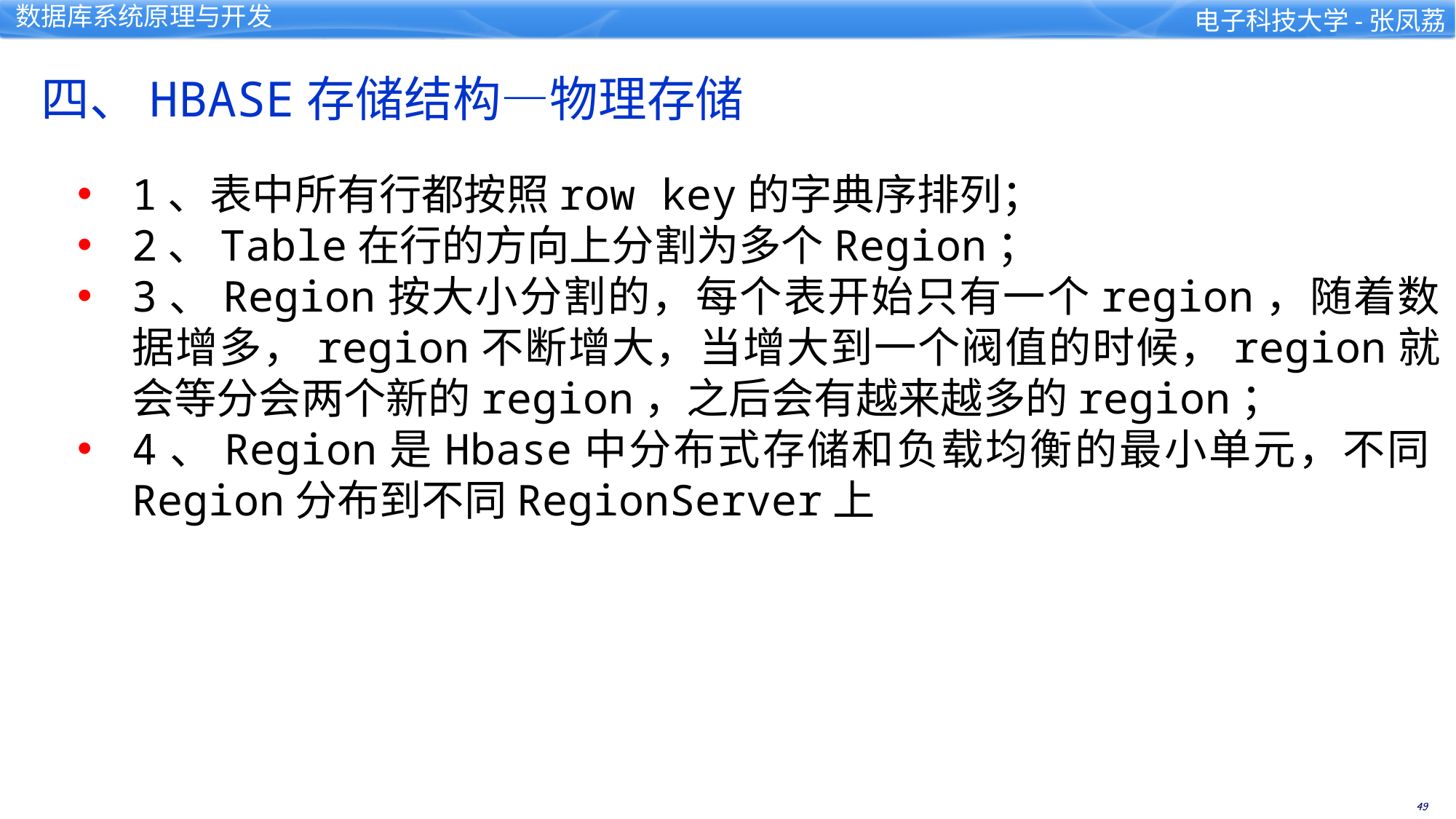

四、HBASE存储结构—物理存储
1、表中所有行都按照row key的字典序排列；
2、Table在行的方向上分割为多个Region；
3、Region按大小分割的，每个表开始只有一个region，随着数据增多，region不断增大，当增大到一个阀值的时候，region就会等分会两个新的region，之后会有越来越多的region；
4、Region是Hbase中分布式存储和负载均衡的最小单元，不同Region分布到不同RegionServer上